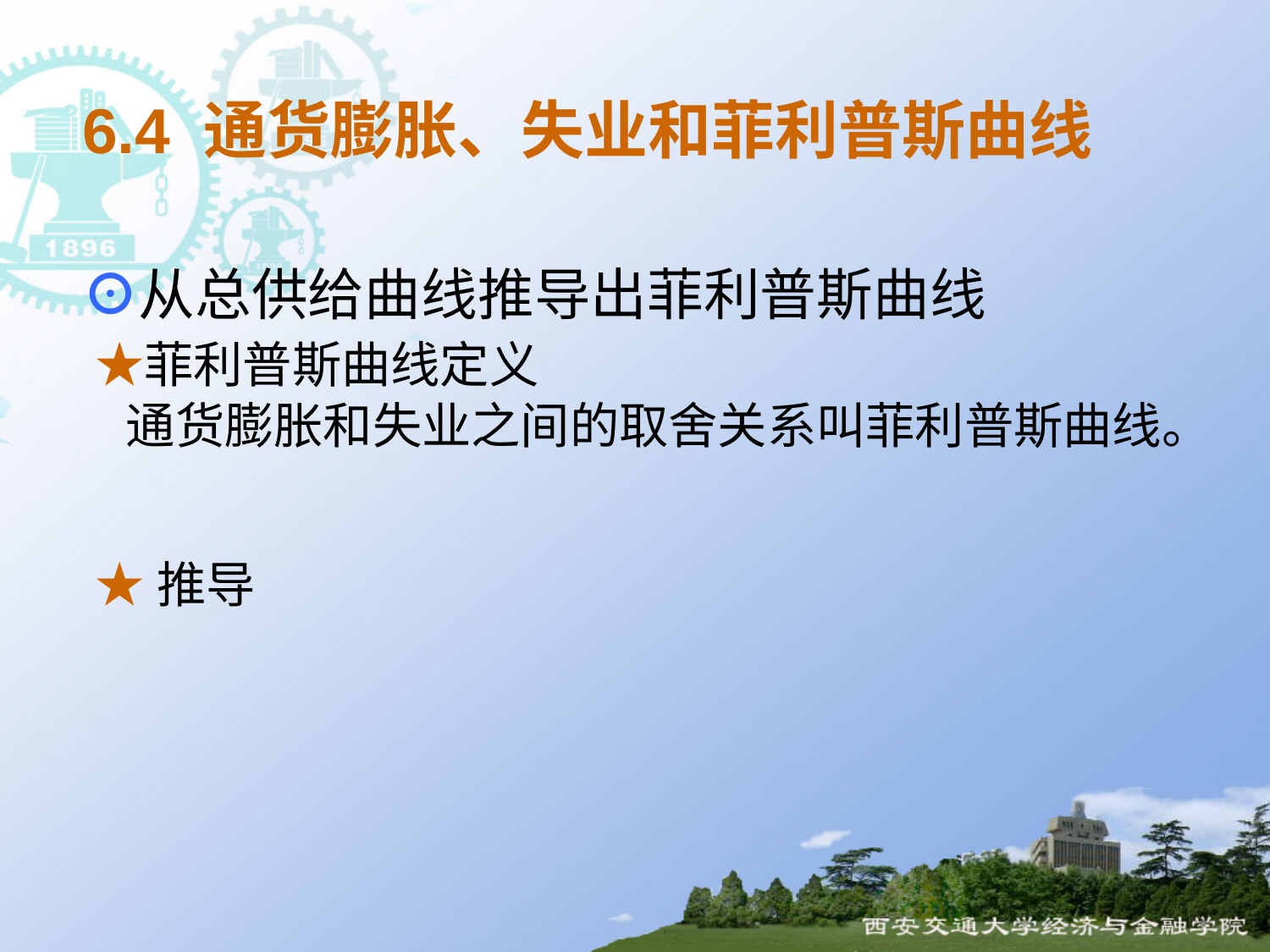

6.4 通货膨胀、失业和菲利普斯曲线
⊙从总供给曲线推导出菲利普斯曲线
 ★菲利普斯曲线定义
    通货膨胀和失业之间的取舍关系叫菲利普斯曲线。
 ★ 推导